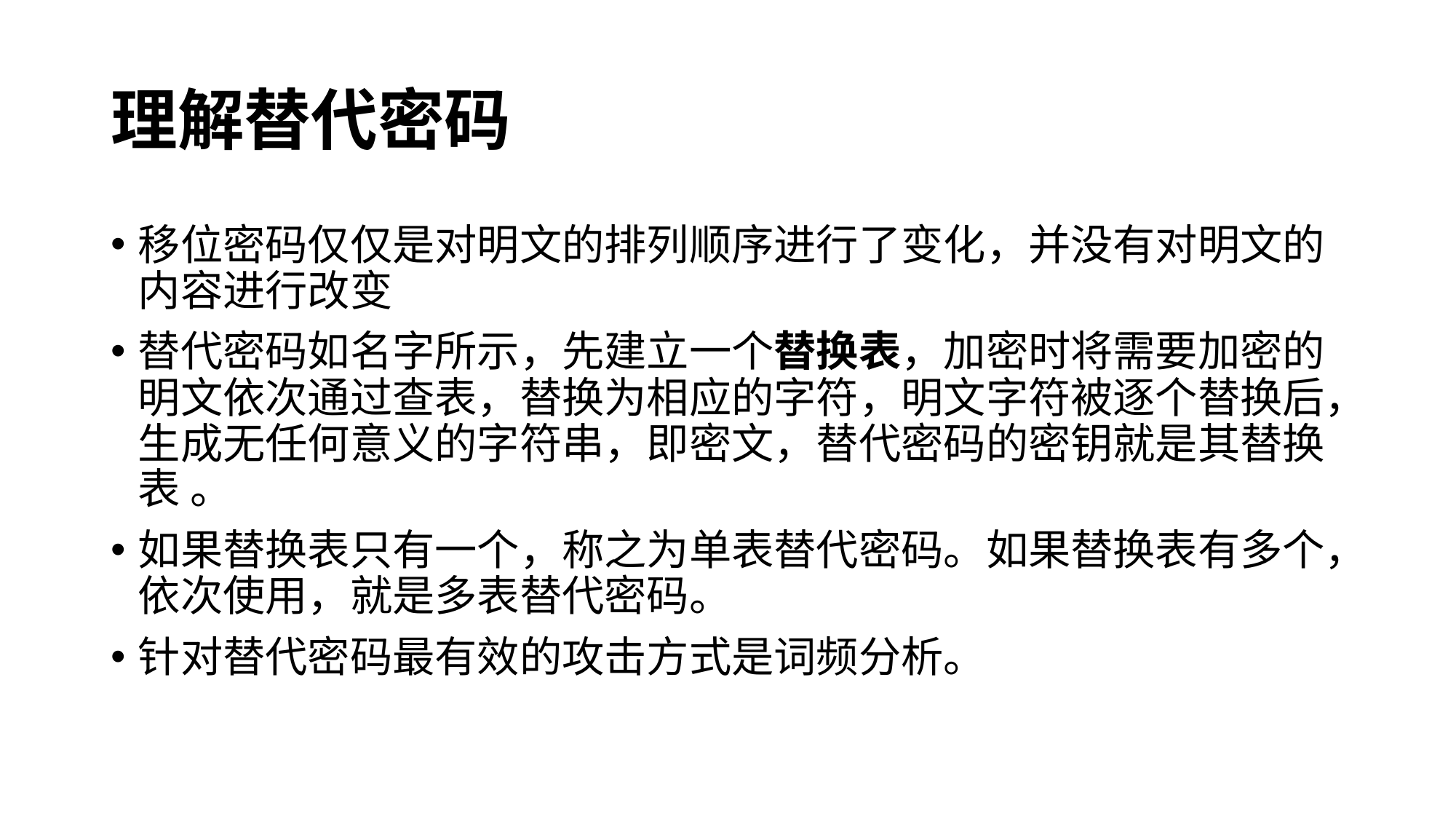

# 理解替代密码
移位密码仅仅是对明文的排列顺序进行了变化，并没有对明文的内容进行改变
替代密码如名字所示，先建立一个替换表，加密时将需要加密的明文依次通过查表，替换为相应的字符，明文字符被逐个替换后，生成无任何意义的字符串，即密文，替代密码的密钥就是其替换表 。
如果替换表只有一个，称之为单表替代密码。如果替换表有多个，依次使用，就是多表替代密码。
针对替代密码最有效的攻击方式是词频分析。